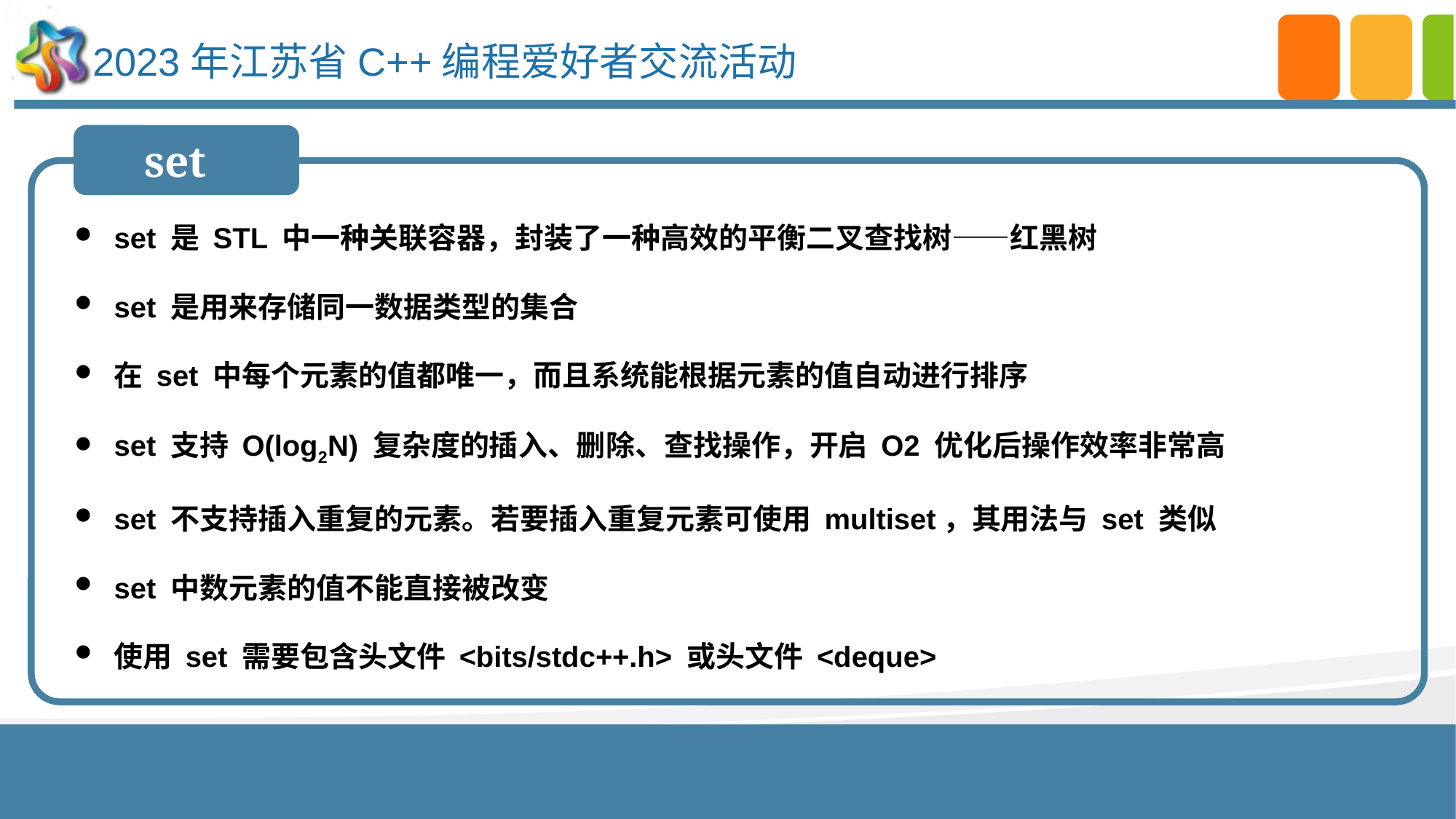

set
set 是 STL 中一种关联容器，封装了一种高效的平衡二叉查找树——红黑树
set 是用来存储同一数据类型的集合
在 set 中每个元素的值都唯一，而且系统能根据元素的值自动进行排序
set 支持 O(log2N) 复杂度的插入、删除、查找操作，开启 O2 优化后操作效率非常高
set 不支持插入重复的元素。若要插入重复元素可使用 multiset，其用法与 set 类似
set 中数元素的值不能直接被改变
使用 set 需要包含头文件 <bits/stdc++.h> 或头文件 <deque>